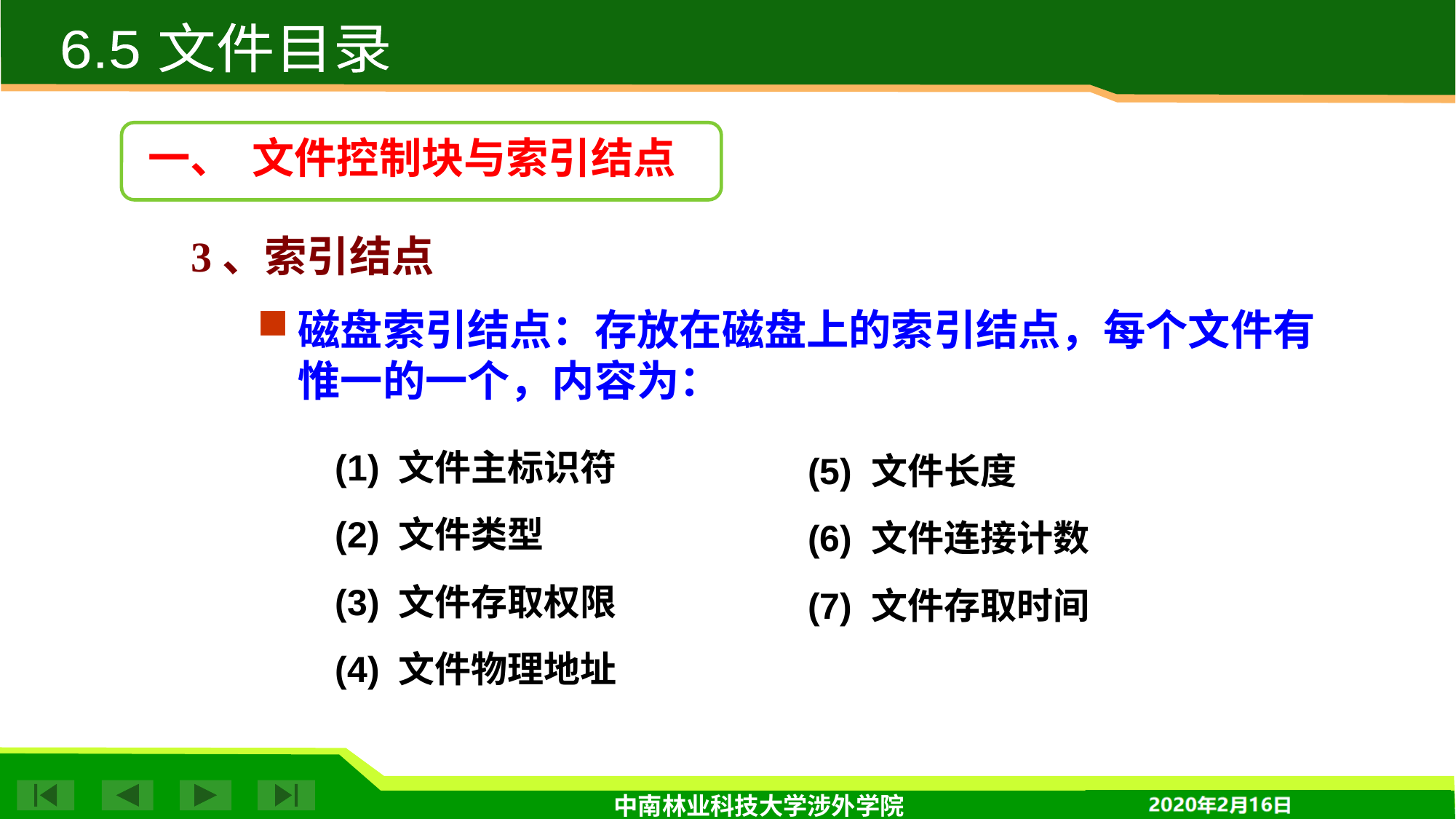

6.5 文件目录

一、  文件控制块与索引结点
3、索引结点
磁盘索引结点：存放在磁盘上的索引结点，每个文件有惟一的一个，内容为：
(1) 文件主标识符
(2) 文件类型
(3) 文件存取权限
(4) 文件物理地址
(5) 文件长度
(6) 文件连接计数
(7) 文件存取时间